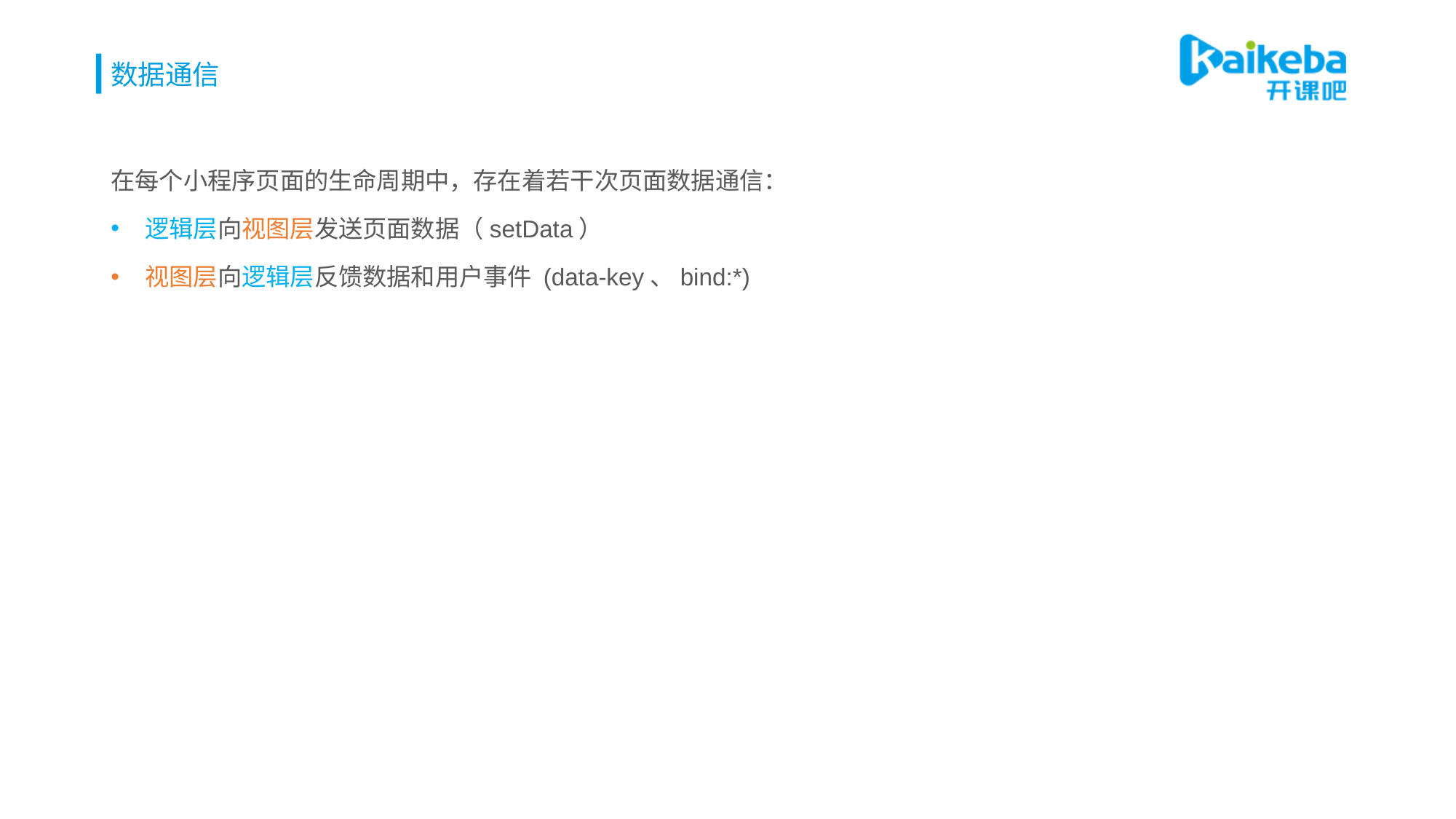

# 数据通信
在每个小程序页面的生命周期中，存在着若干次页面数据通信：
逻辑层向视图层发送页面数据（setData）
视图层向逻辑层反馈数据和用户事件 (data-key、bind:*)